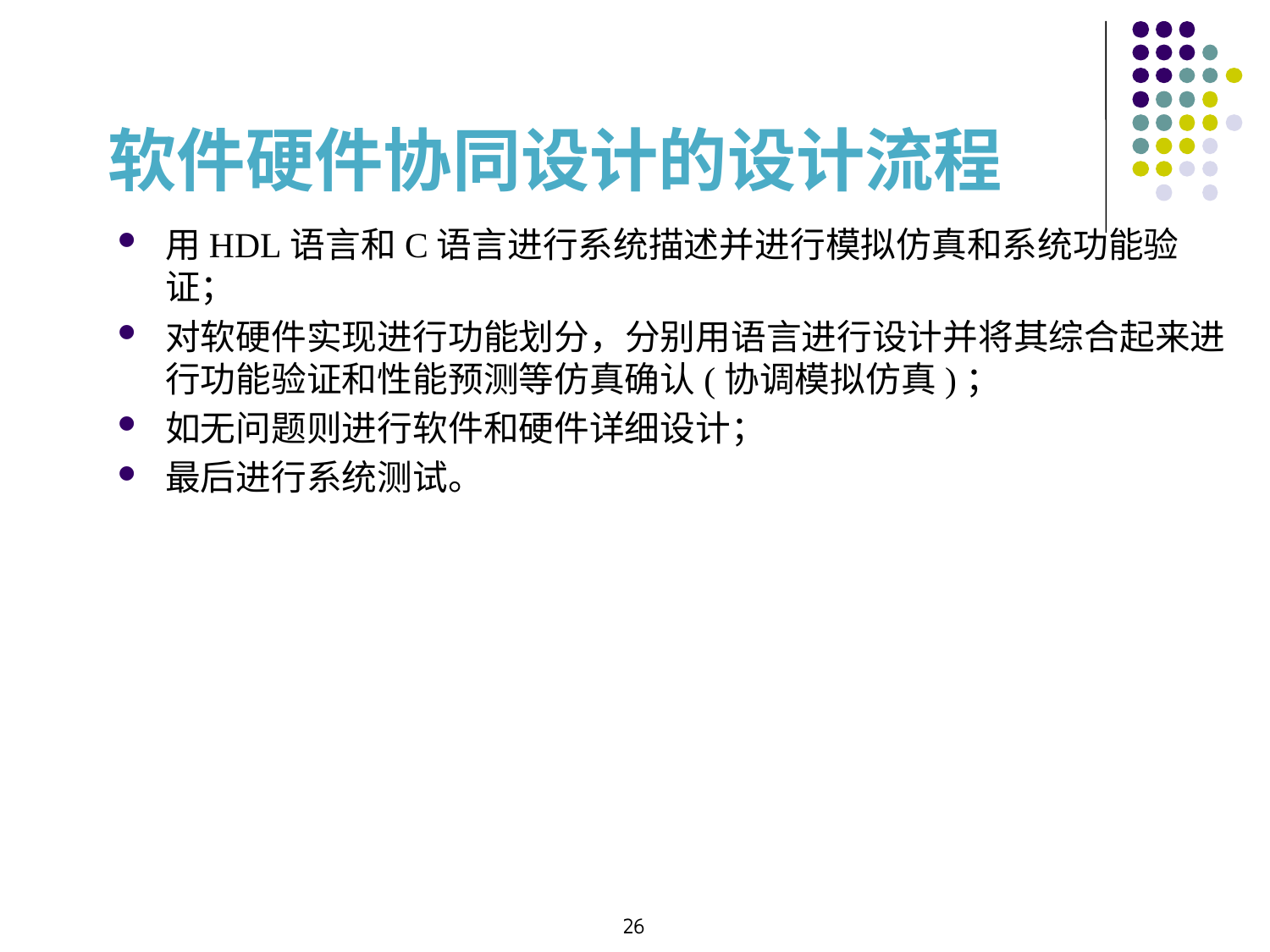

# 软件硬件协同设计的设计流程
用HDL语言和C语言进行系统描述并进行模拟仿真和系统功能验证；
对软硬件实现进行功能划分，分别用语言进行设计并将其综合起来进行功能验证和性能预测等仿真确认(协调模拟仿真)；
如无问题则进行软件和硬件详细设计；
最后进行系统测试。
26